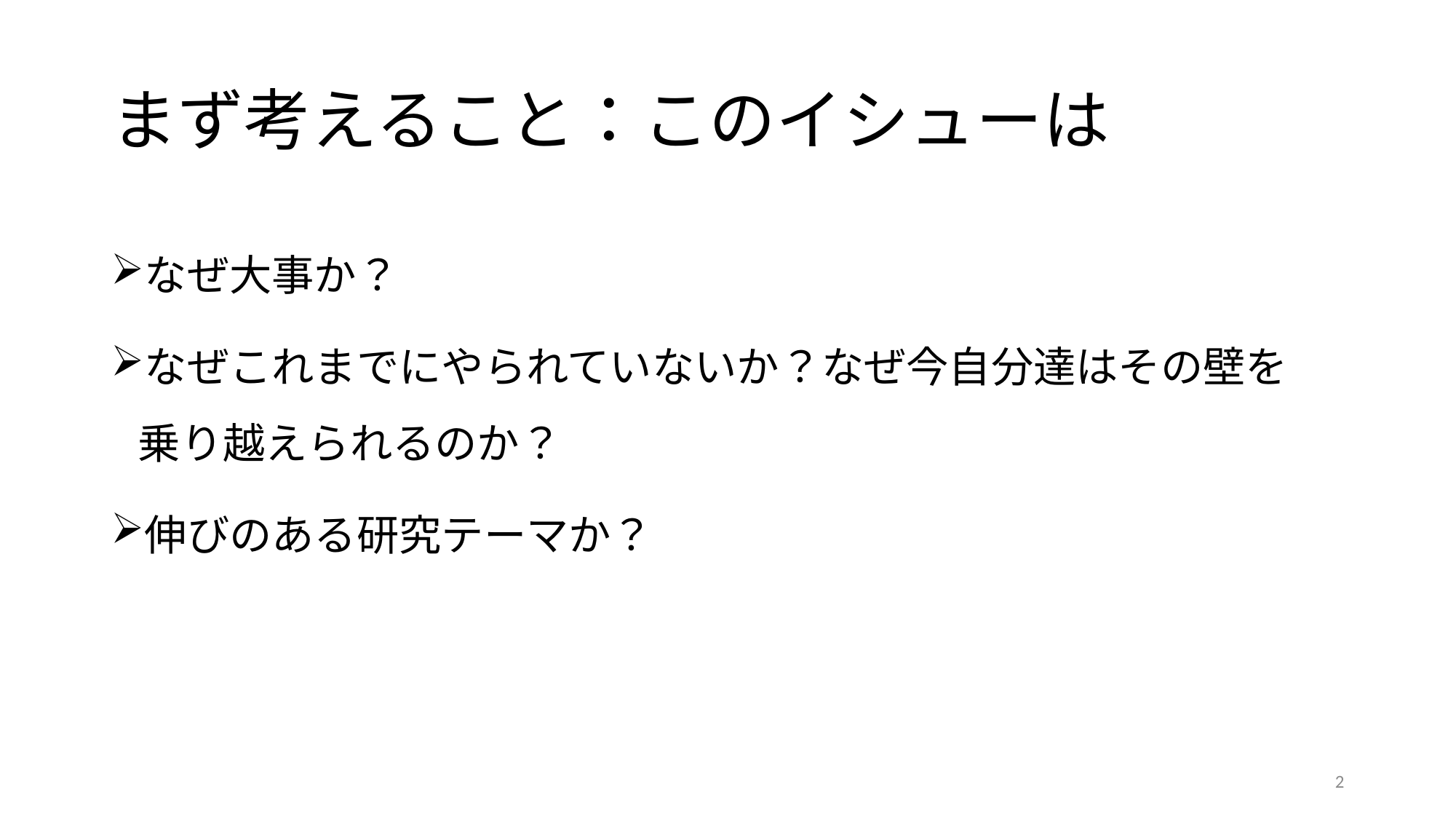

# まず考えること：このイシューは
なぜ大事か？
なぜこれまでにやられていないか？なぜ今自分達はその壁を乗り越えられるのか？
伸びのある研究テーマか？
2